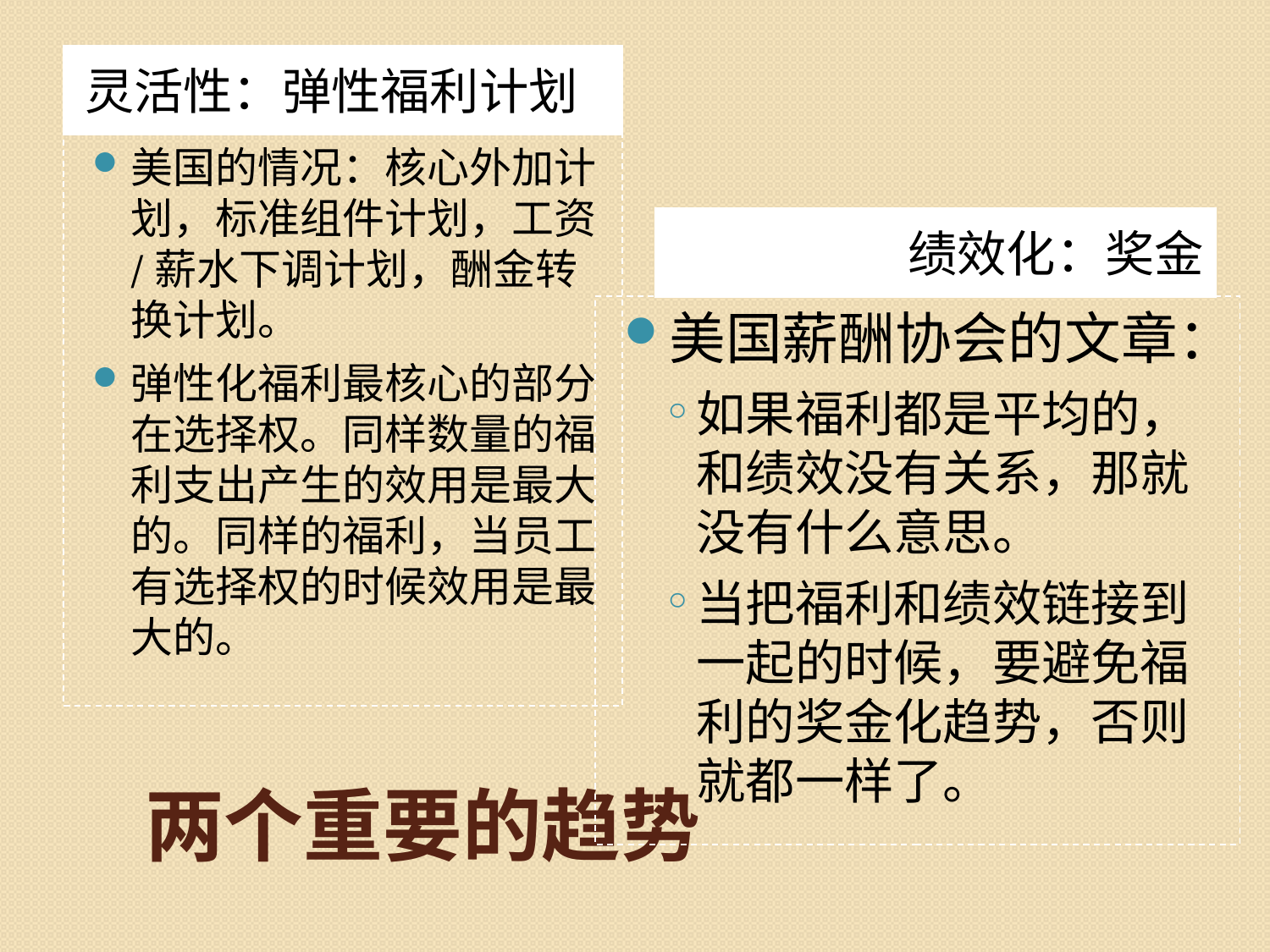

灵活性：弹性福利计划
美国的情况：核心外加计划，标准组件计划，工资/薪水下调计划，酬金转换计划。
弹性化福利最核心的部分在选择权。同样数量的福利支出产生的效用是最大的。同样的福利，当员工有选择权的时候效用是最大的。
绩效化：奖金
美国薪酬协会的文章：
如果福利都是平均的，和绩效没有关系，那就没有什么意思。
当把福利和绩效链接到一起的时候，要避免福利的奖金化趋势，否则就都一样了。

# 两个重要的趋势
22